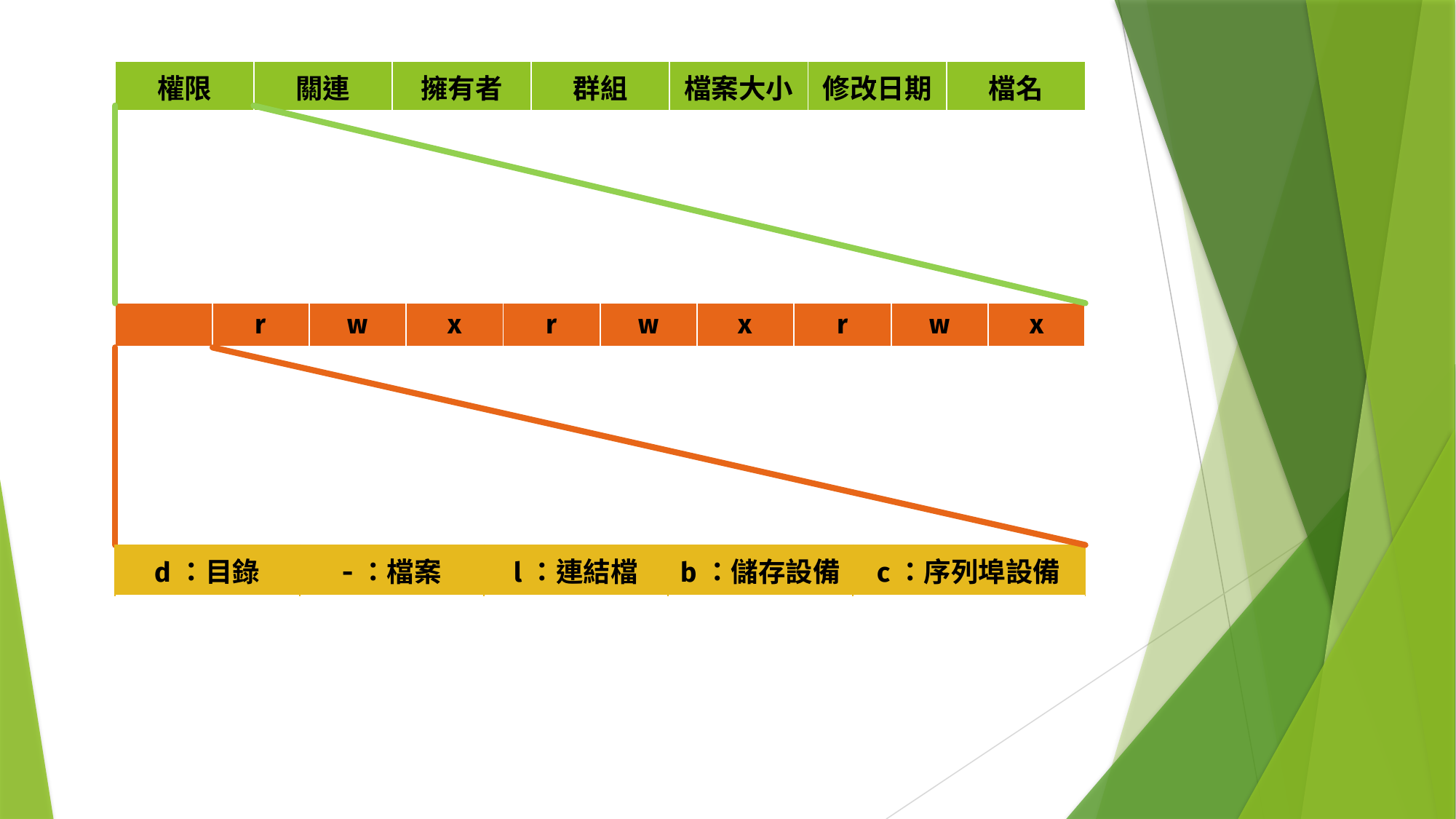

| 權限 | 關連 | 擁有者 | 群組 | 檔案大小 | 修改日期 | 檔名 |
| --- | --- | --- | --- | --- | --- | --- |
|  | r | w | x | r | w | x | r | w | x |
| --- | --- | --- | --- | --- | --- | --- | --- | --- | --- |
| d：目錄 | -：檔案 | l：連結檔 | b：儲存設備 | c：序列埠設備 |
| --- | --- | --- | --- | --- |